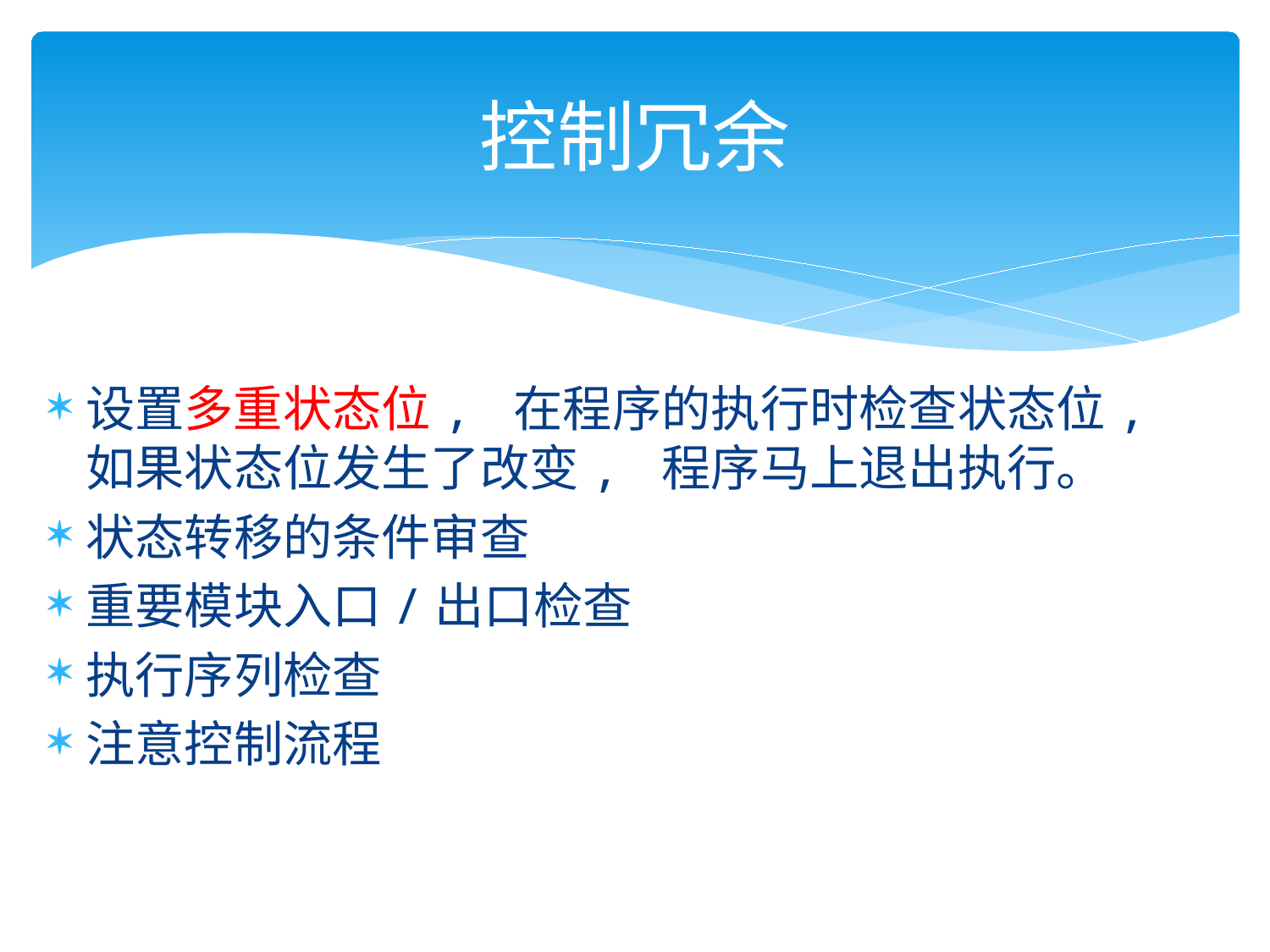

# 控制冗余
设置多重状态位, 在程序的执行时检查状态位, 如果状态位发生了改变, 程序马上退出执行。
状态转移的条件审查
重要模块入口/出口检查
执行序列检查
注意控制流程